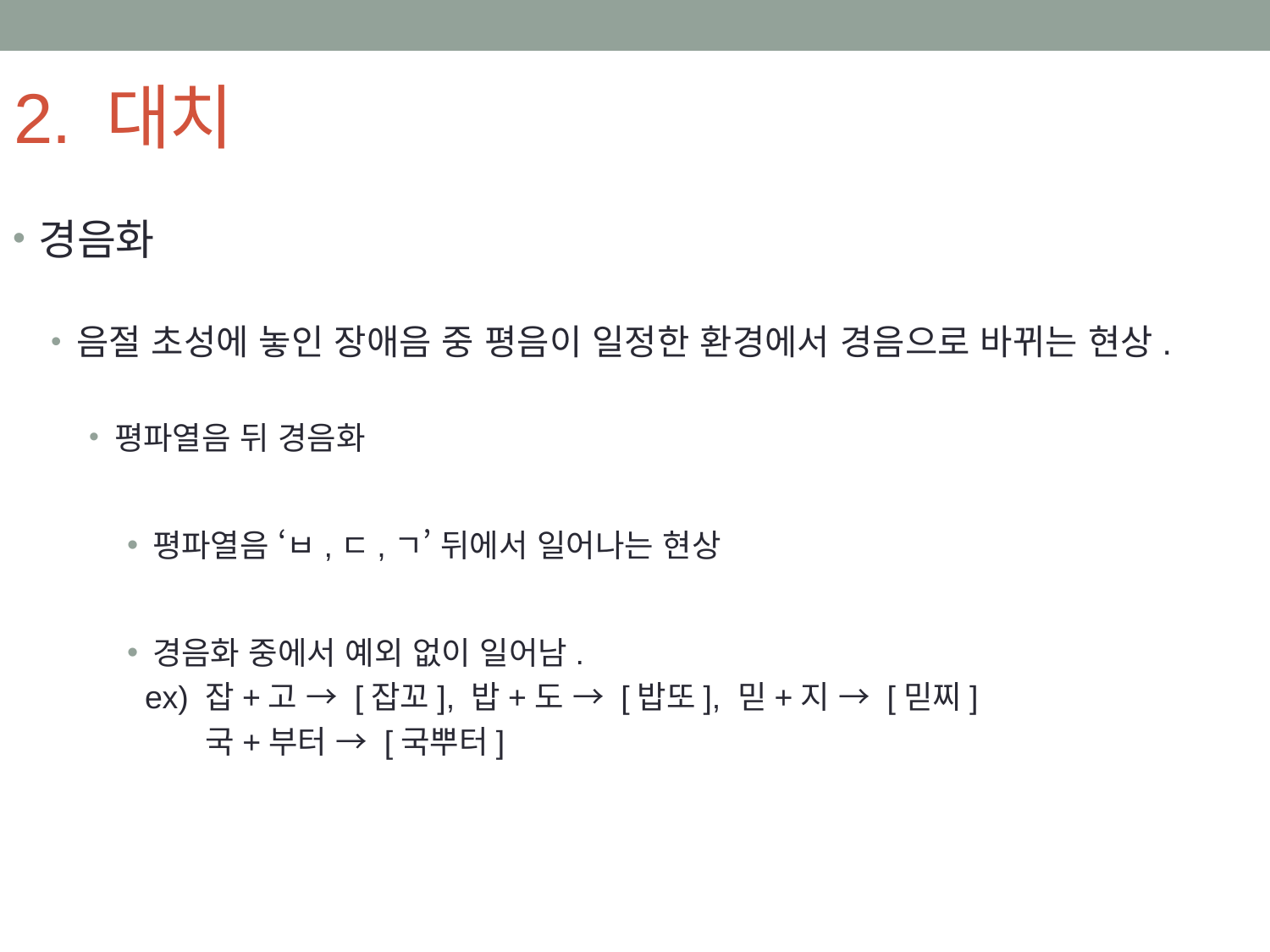

# 2. 대치
경음화

음절 초성에 놓인 장애음 중 평음이 일정한 환경에서 경음으로 바뀌는 현상.

평파열음 뒤 경음화

평파열음 ‘ㅂ,ㄷ,ㄱ’ 뒤에서 일어나는 현상

경음화 중에서 예외 없이 일어남.
  ex) 잡+고 → [잡꼬], 밥+도 → [밥또], 믿+지 → [믿찌]
        국+부터 → [국뿌터]